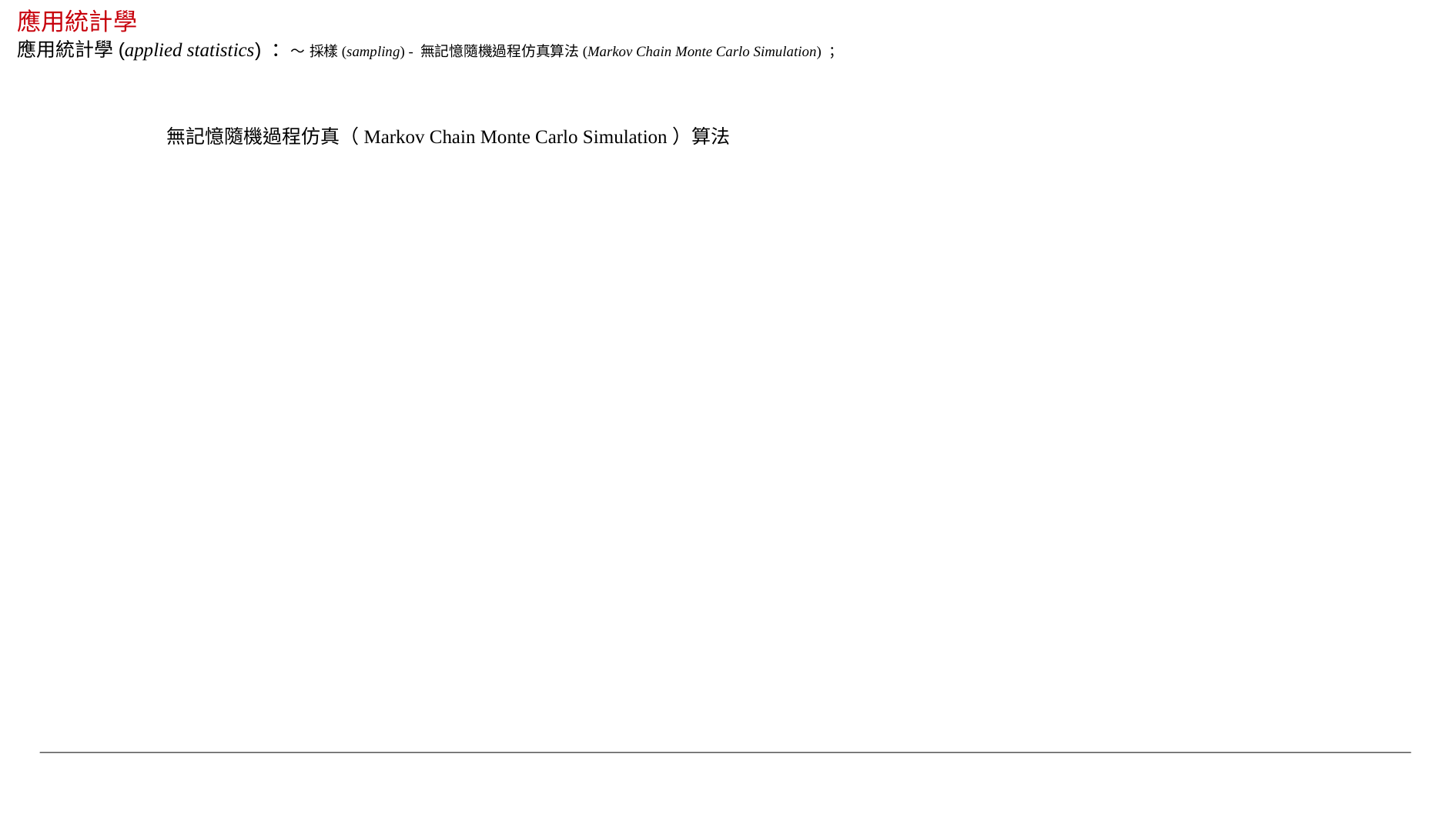

應用統計學
應用統計學(applied statistics) ：～ 採樣(sampling) - 無記憶隨機過程仿真算法(Markov Chain Monte Carlo Simulation) ；
無記憶隨機過程仿真（Markov Chain Monte Carlo Simulation）算法